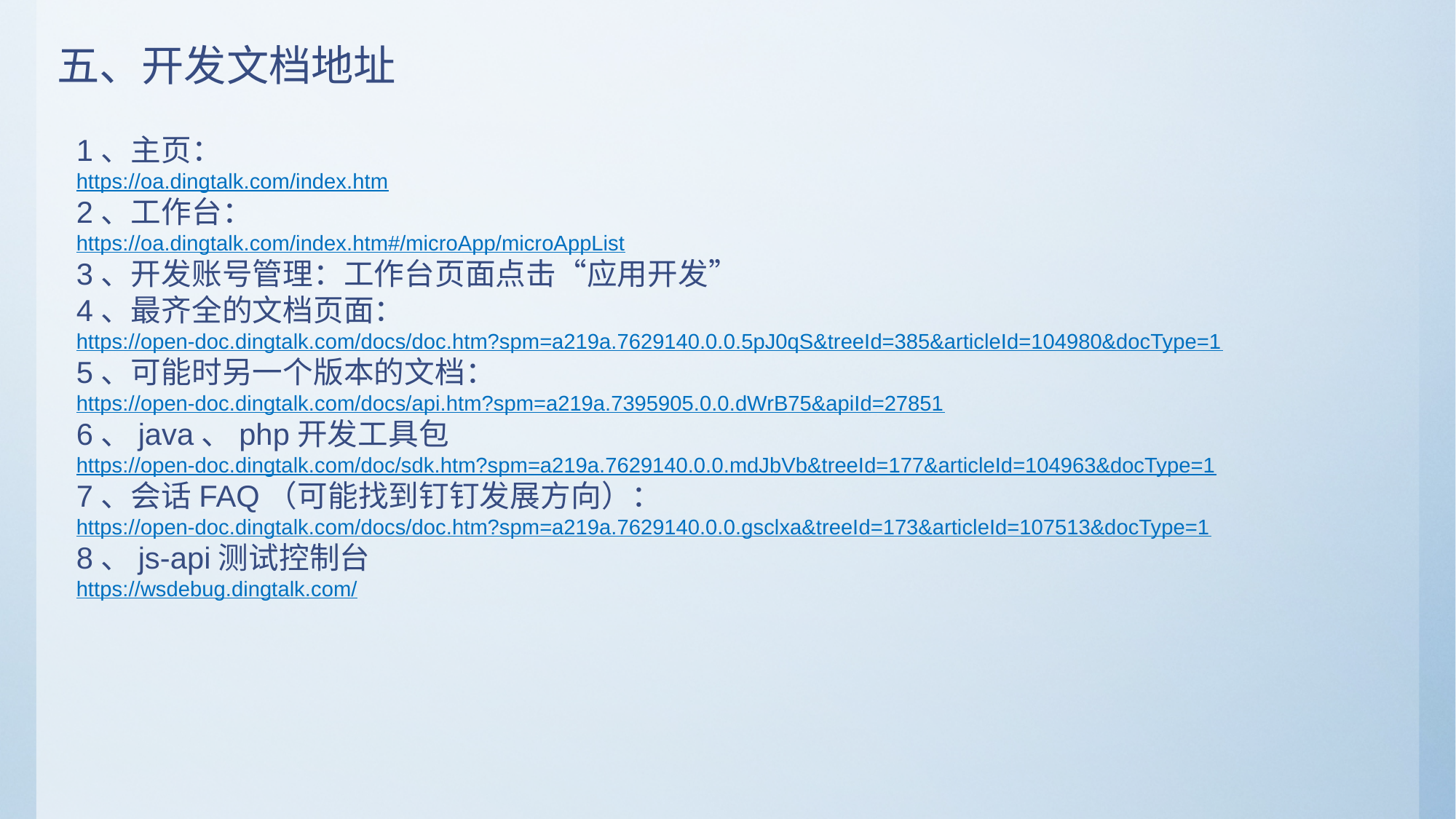

# 五、开发文档地址
1、主页：
https://oa.dingtalk.com/index.htm
2、工作台：
https://oa.dingtalk.com/index.htm#/microApp/microAppList
3、开发账号管理：工作台页面点击“应用开发”
4、最齐全的文档页面：
https://open-doc.dingtalk.com/docs/doc.htm?spm=a219a.7629140.0.0.5pJ0qS&treeId=385&articleId=104980&docType=1
5、可能时另一个版本的文档：
https://open-doc.dingtalk.com/docs/api.htm?spm=a219a.7395905.0.0.dWrB75&apiId=27851
6、java、php开发工具包
https://open-doc.dingtalk.com/doc/sdk.htm?spm=a219a.7629140.0.0.mdJbVb&treeId=177&articleId=104963&docType=1
7、会话FAQ（可能找到钉钉发展方向）：
https://open-doc.dingtalk.com/docs/doc.htm?spm=a219a.7629140.0.0.gsclxa&treeId=173&articleId=107513&docType=1
8、js-api测试控制台
https://wsdebug.dingtalk.com/